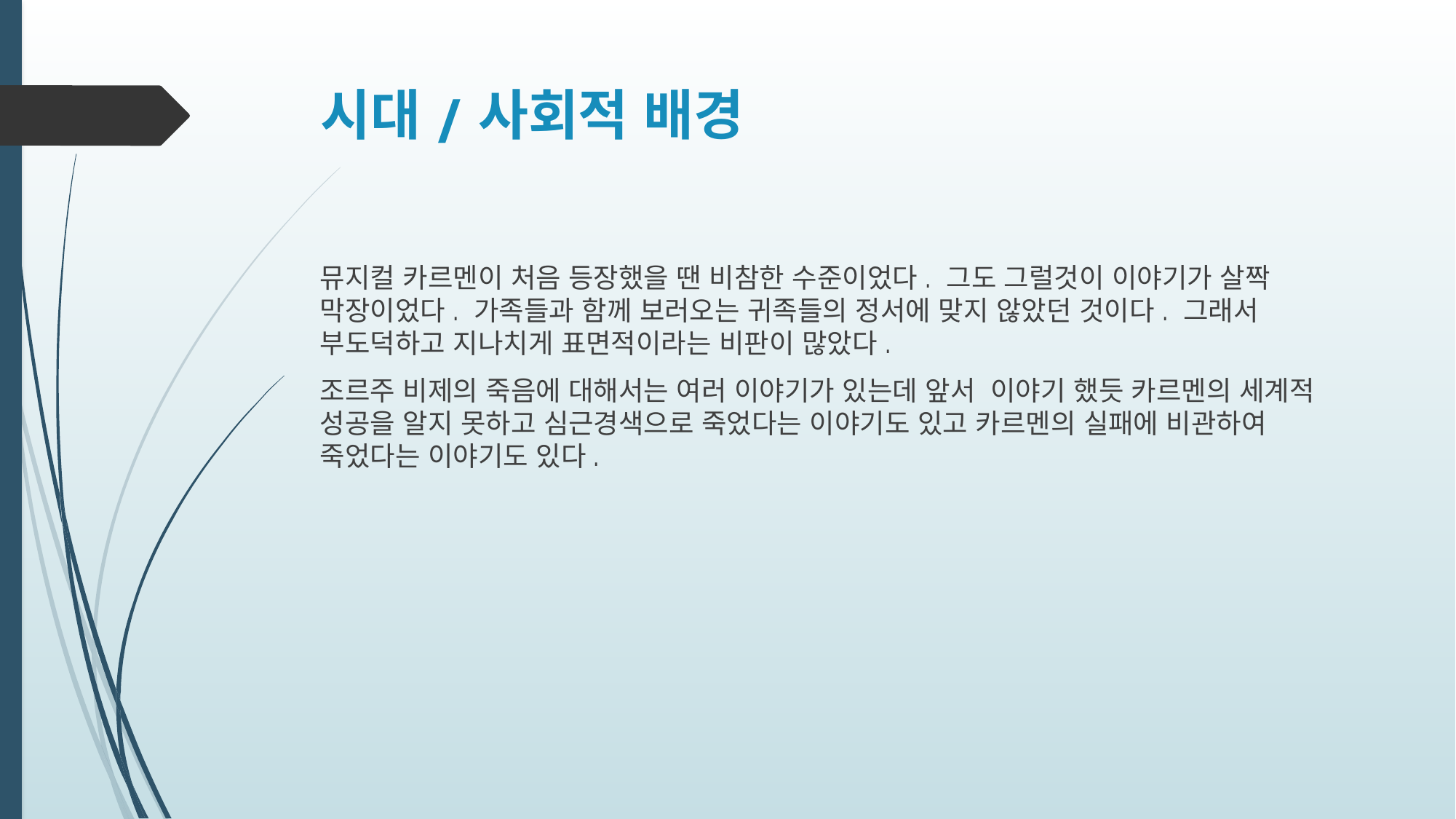

# 시대/사회적 배경
뮤지컬 카르멘이 처음 등장했을 땐 비참한 수준이었다. 그도 그럴것이 이야기가 살짝 막장이었다. 가족들과 함께 보러오는 귀족들의 정서에 맞지 않았던 것이다. 그래서 부도덕하고 지나치게 표면적이라는 비판이 많았다.
조르주 비제의 죽음에 대해서는 여러 이야기가 있는데 앞서  이야기 했듯 카르멘의 세계적 성공을 알지 못하고 심근경색으로 죽었다는 이야기도 있고 카르멘의 실패에 비관하여 죽었다는 이야기도 있다.